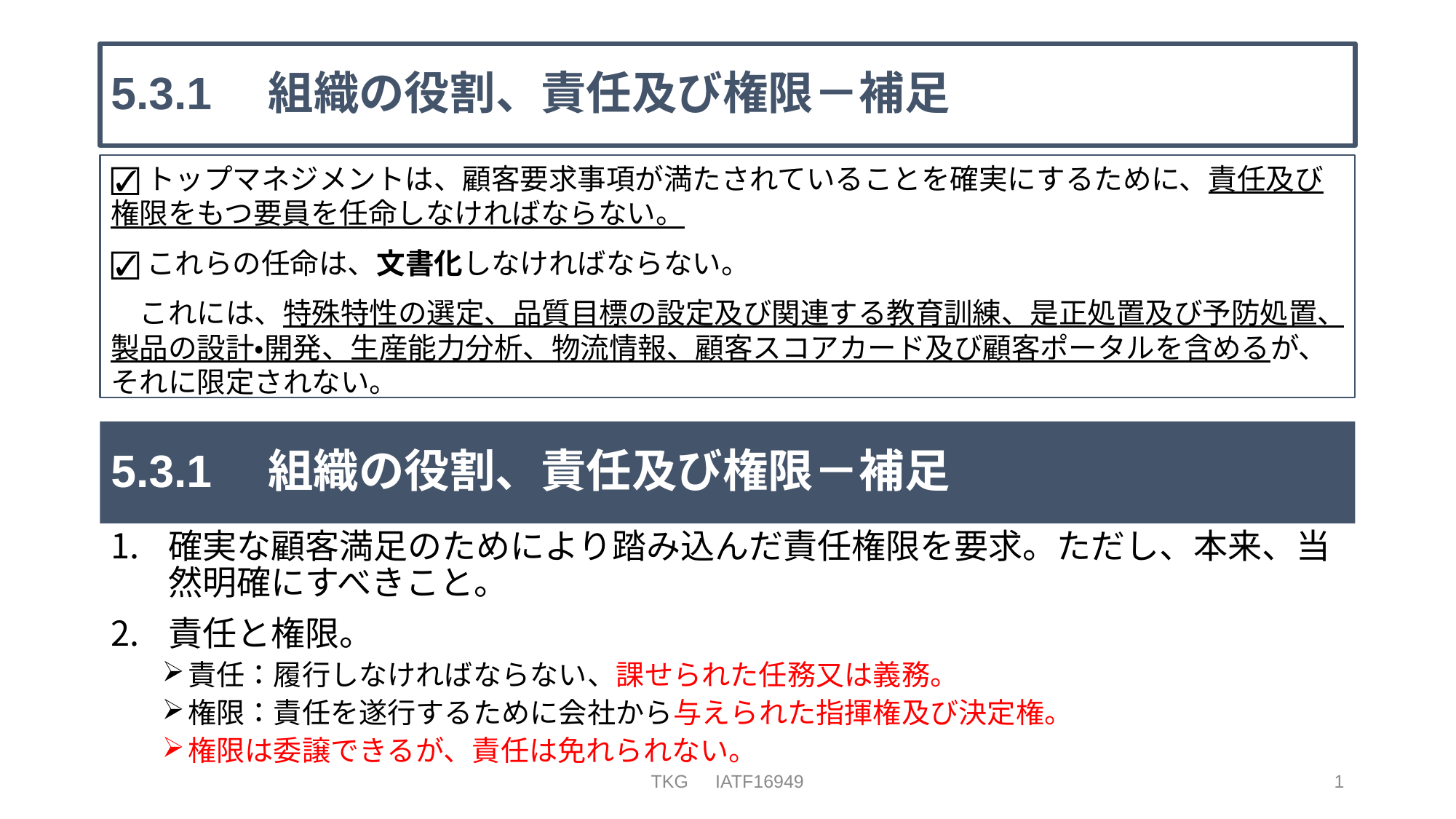

# 5.3.1　組織の役割、責任及び権限－補足
☑トップマネジメントは、顧客要求事項が満たされていることを確実にするために、責任及び権限をもつ要員を任命しなければならない。
☑これらの任命は、文書化しなければならない。
　これには、特殊特性の選定、品質目標の設定及び関連する教育訓練、是正処置及び予防処置、製品の設計・開発、生産能力分析、物流情報、顧客スコアカード及び顧客ポータルを含めるが、それに限定されない。
5.3.1　組織の役割、責任及び権限－補足
確実な顧客満足のためにより踏み込んだ責任権限を要求。ただし、本来、当然明確にすべきこと。
責任と権限。
責任：履行しなければならない、課せられた任務又は義務。
権限：責任を遂行するために会社から与えられた指揮権及び決定権。
権限は委譲できるが、責任は免れられない。
TKG　IATF16949
1